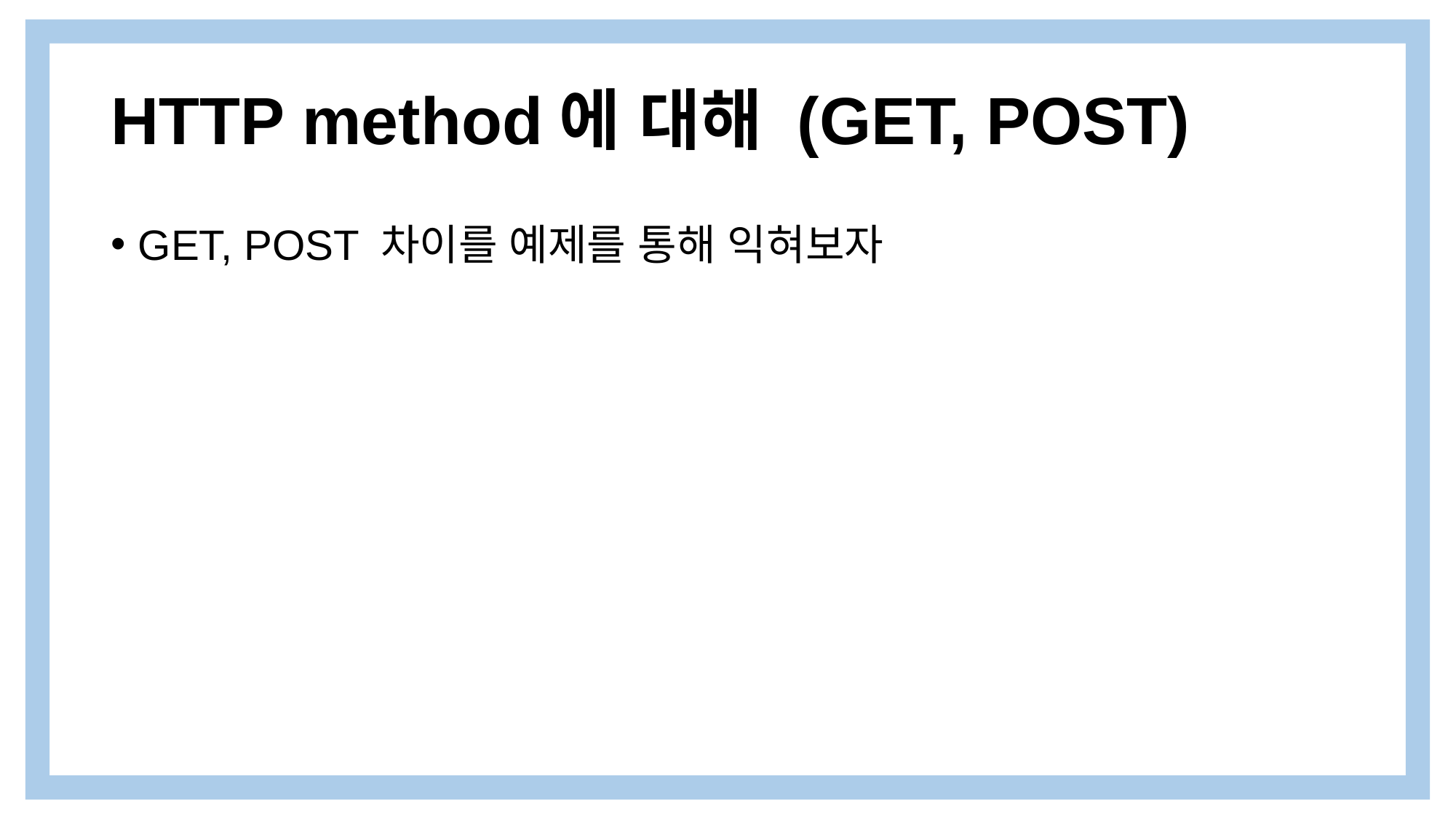

# HTTP method에 대해 (GET, POST)
GET, POST 차이를 예제를 통해 익혀보자